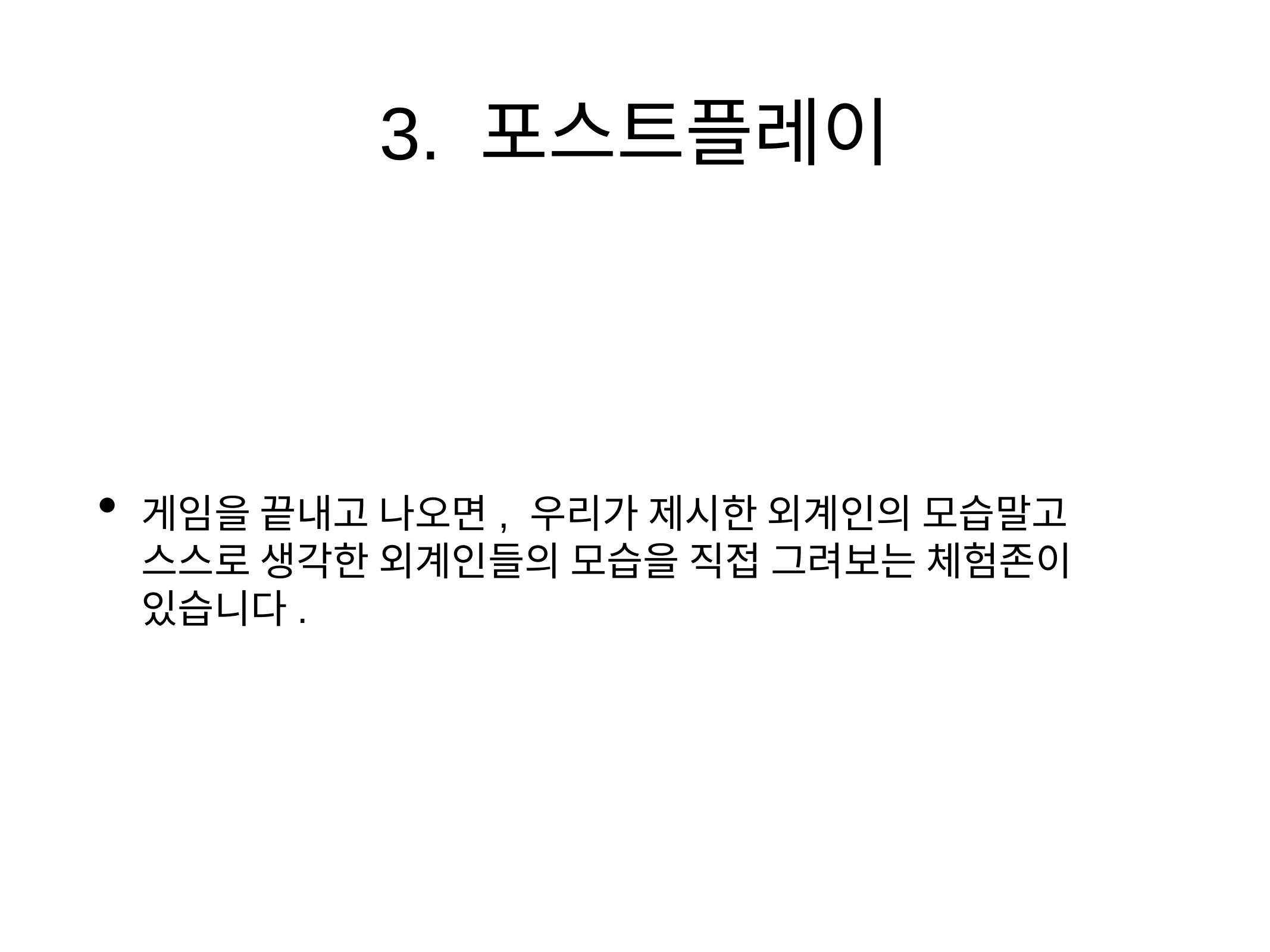

# 3. 포스트플레이
게임을 끝내고 나오면, 우리가 제시한 외계인의 모습말고 스스로 생각한 외계인들의 모습을 직접 그려보는 체험존이 있습니다.